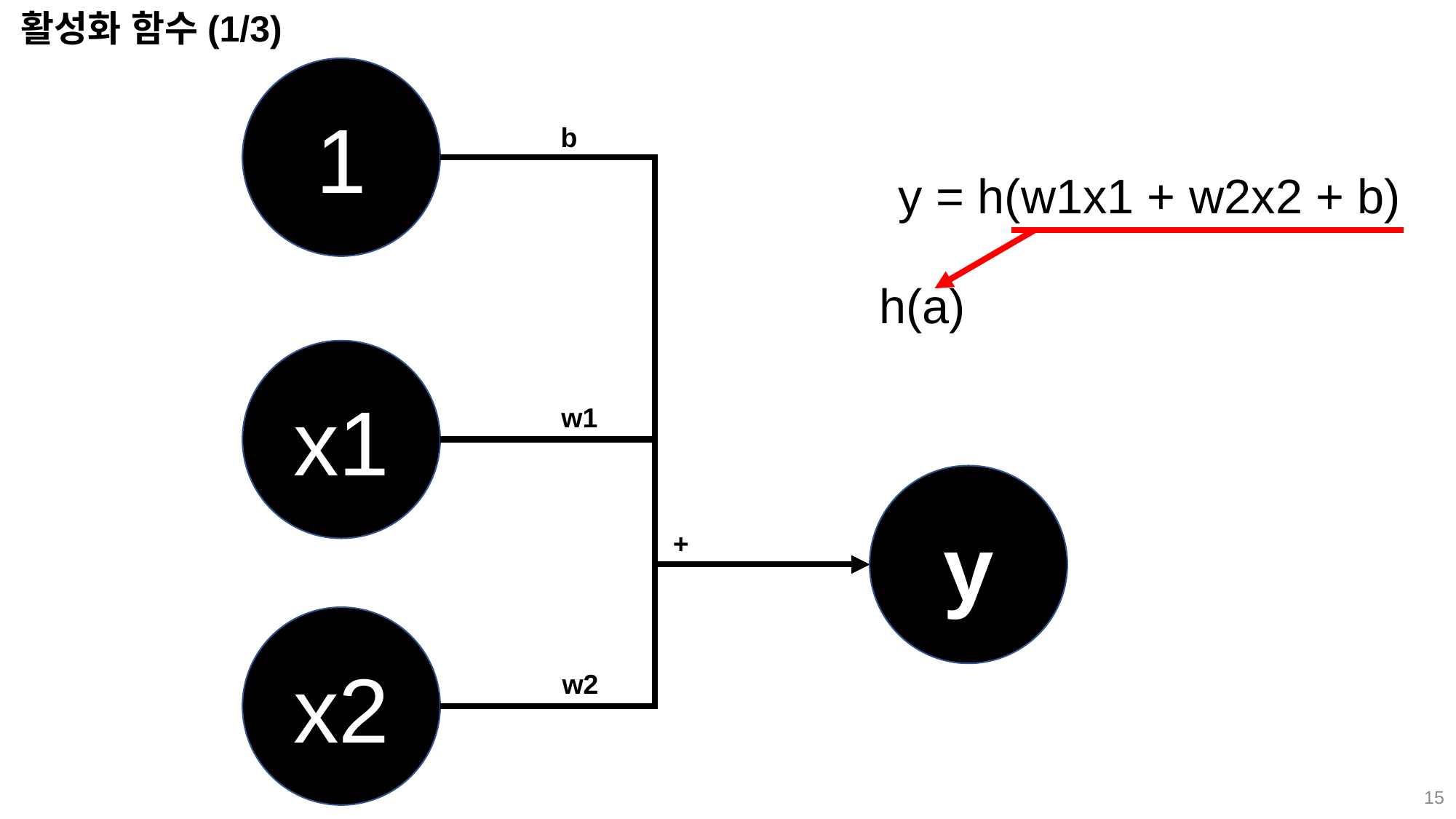

활성화 함수(1/3)
1
b
y = h(w1x1 + w2x2 + b)
h(a)
x1
w1
y
+
x2
w2
15